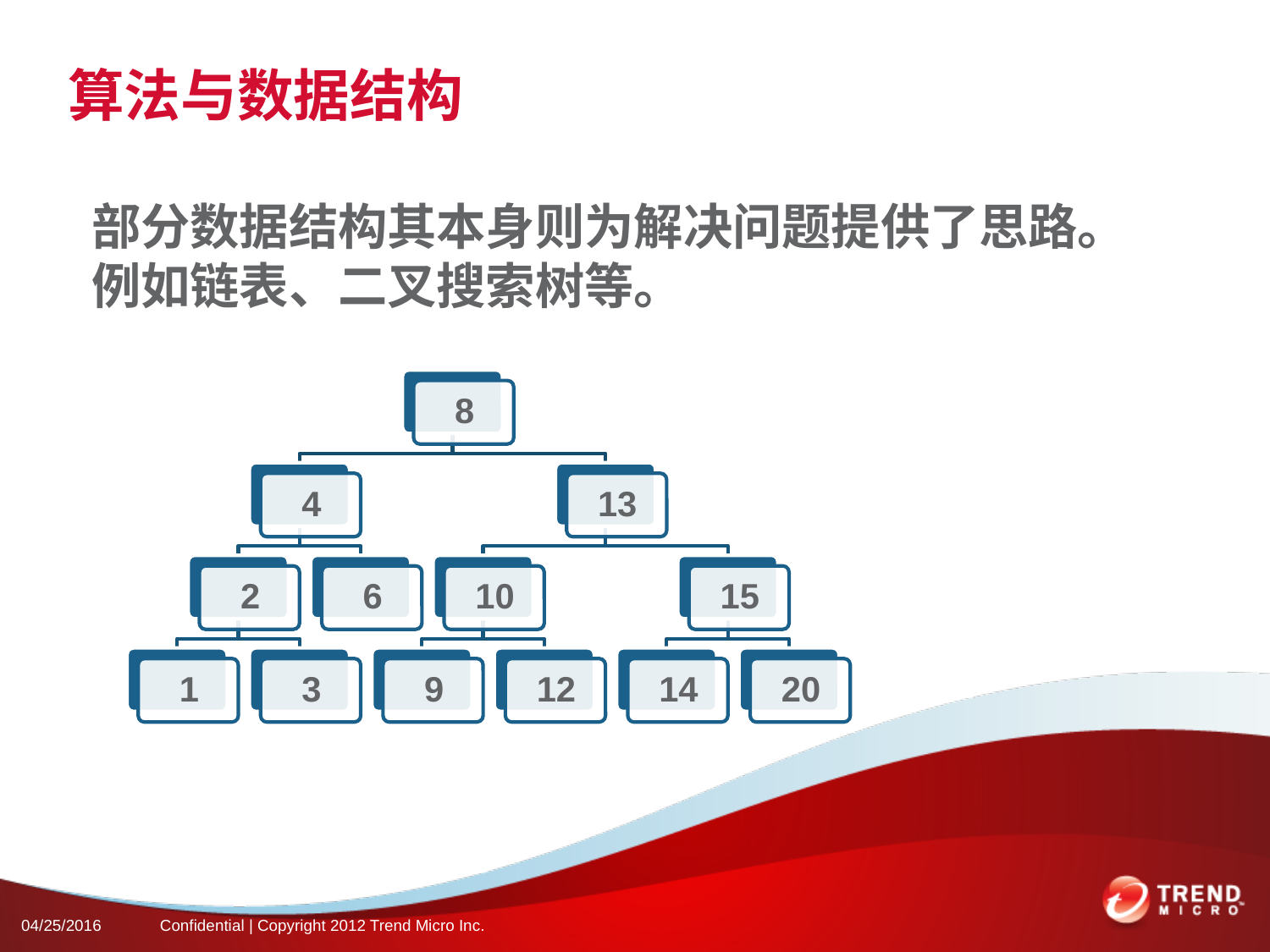

# 算法与数据结构
部分数据结构其本身则为解决问题提供了思路。
例如链表、二叉搜索树等。
8
4
2
1
3
6
13
10
9
12
15
14
20
04/25/2016

Confidential | Copyright 2012 Trend Micro Inc.